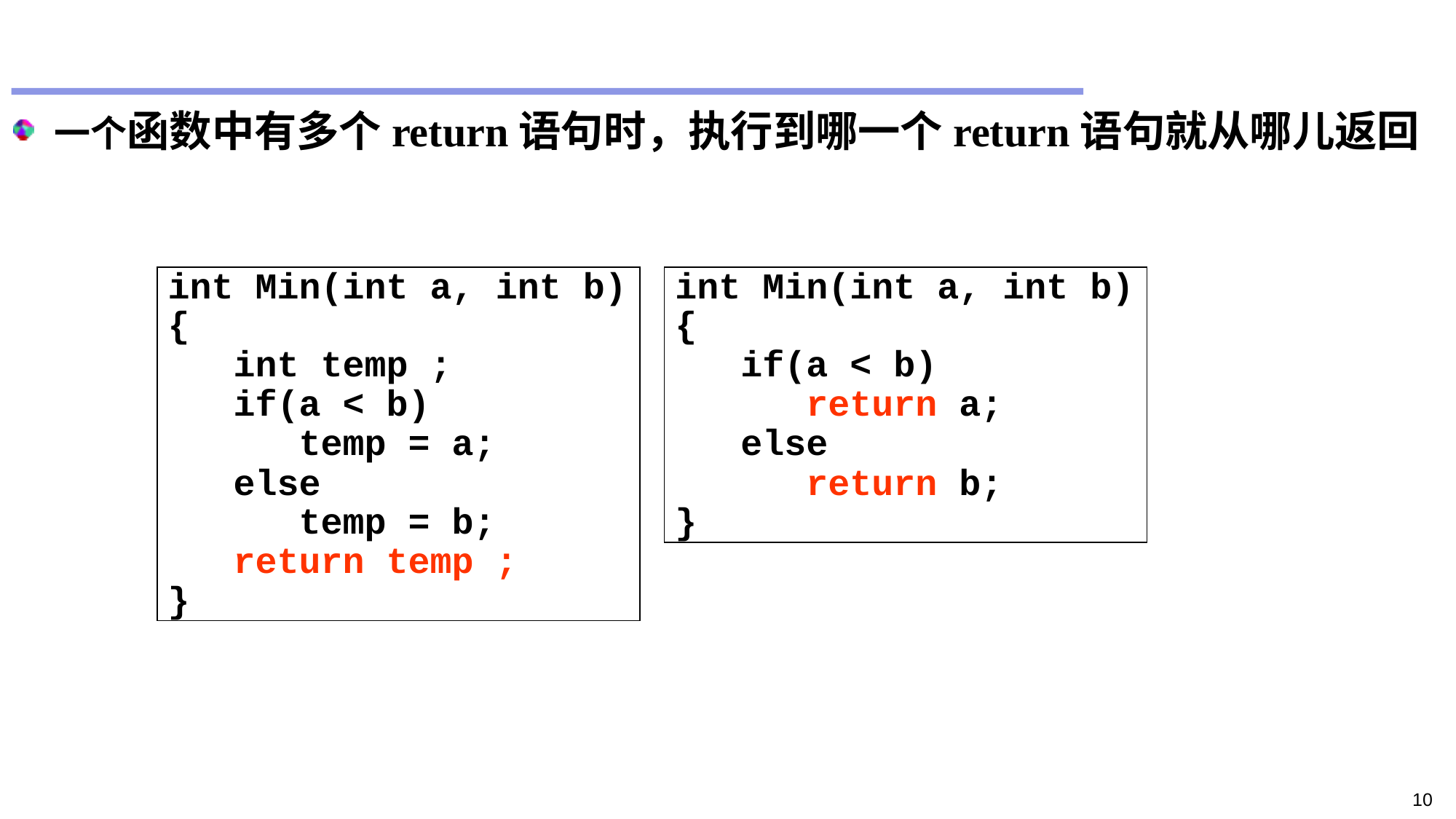

#
一个函数中有多个return语句时，执行到哪一个return语句就从哪儿返回

int Min(int a, int b)
{
   int temp ;
   if(a < b)
	 temp = a;
   else
	 temp = b;
   return temp ;
}
int Min(int a, int b)
{
   if(a < b)
	 return a;
   else
	 return b;
}
10